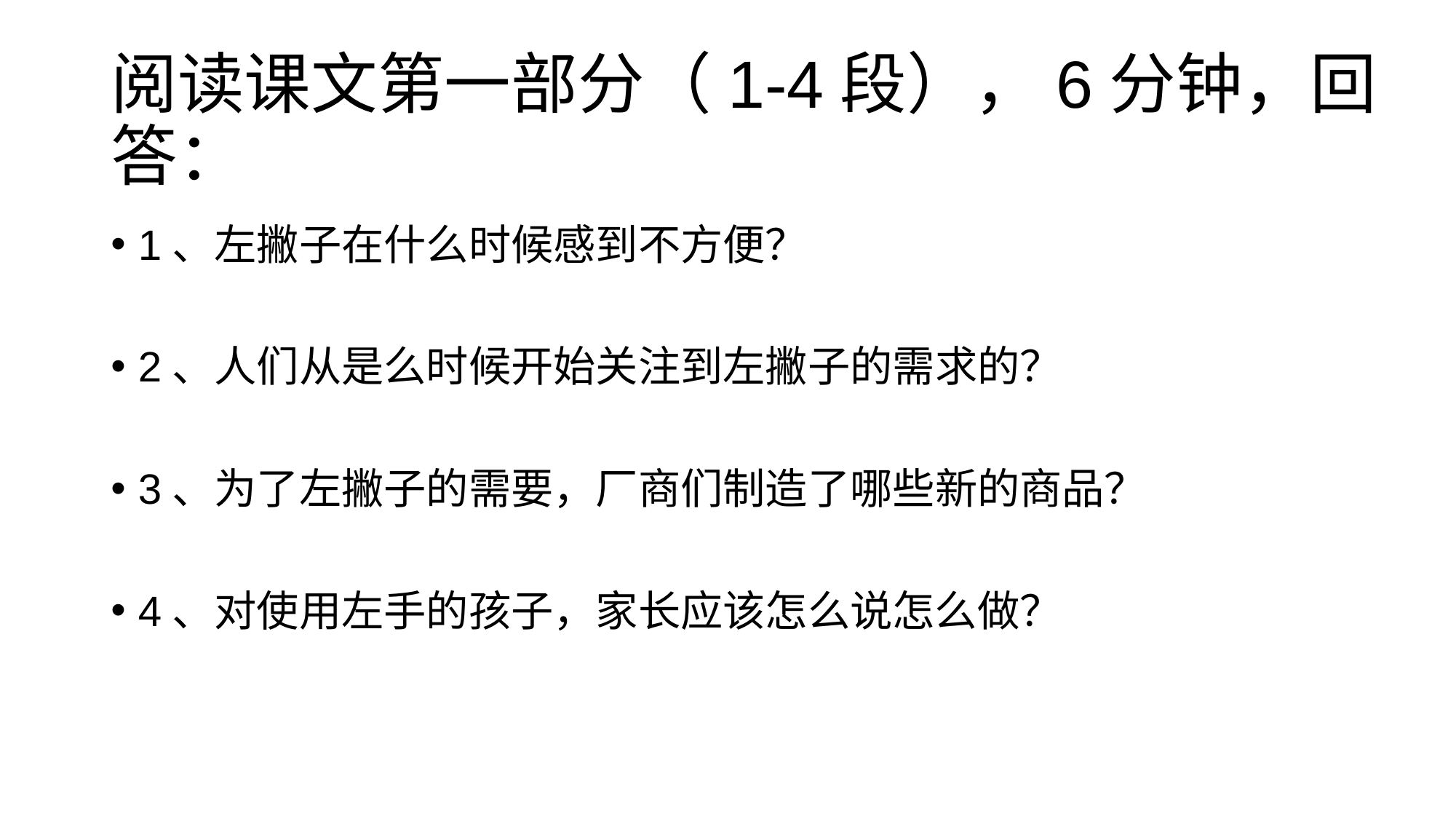

# 阅读课文第一部分（1-4段），6分钟，回答：
1、左撇子在什么时候感到不方便？

2、人们从是么时候开始关注到左撇子的需求的？

3、为了左撇子的需要，厂商们制造了哪些新的商品？

4、对使用左手的孩子，家长应该怎么说怎么做？